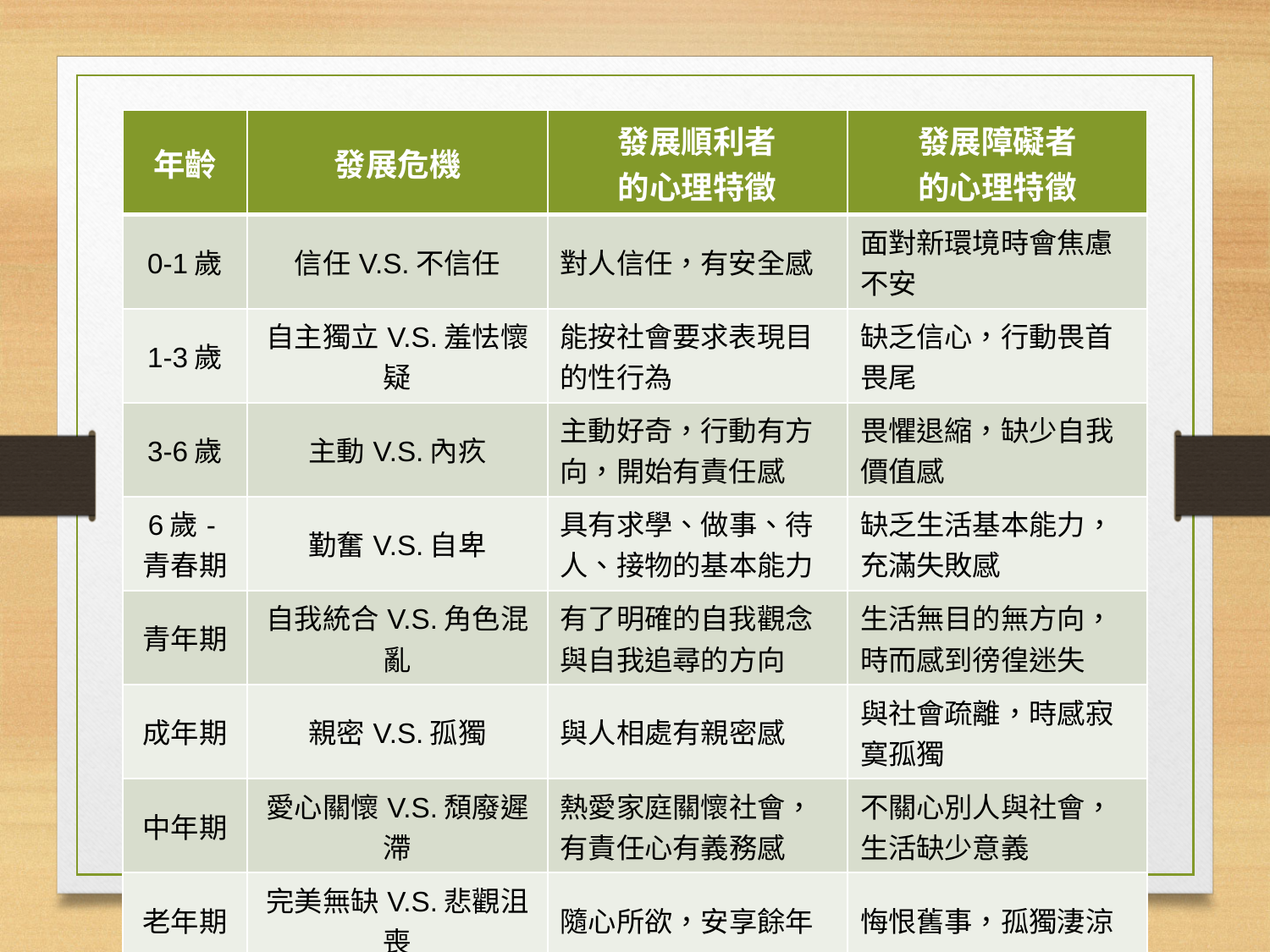

#
| 年齡 | 發展危機 | 發展順利者 的心理特徵 | 發展障礙者 的心理特徵 |
| --- | --- | --- | --- |
| 0-1歲 | 信任V.S.不信任 | 對人信任，有安全感 | 面對新環境時會焦慮不安 |
| 1-3歲 | 自主獨立V.S.羞怯懷疑 | 能按社會要求表現目的性行為 | 缺乏信心，行動畏首畏尾 |
| 3-6歲 | 主動V.S.內疚 | 主動好奇，行動有方向，開始有責任感 | 畏懼退縮，缺少自我價值感 |
| 6歲-青春期 | 勤奮V.S.自卑 | 具有求學、做事、待人、接物的基本能力 | 缺乏生活基本能力，充滿失敗感 |
| 青年期 | 自我統合V.S.角色混亂 | 有了明確的自我觀念與自我追尋的方向 | 生活無目的無方向，時而感到徬徨迷失 |
| 成年期 | 親密V.S.孤獨 | 與人相處有親密感 | 與社會疏離，時感寂寞孤獨 |
| 中年期 | 愛心關懷V.S.頹廢遲滯 | 熱愛家庭關懷社會，有責任心有義務感 | 不關心別人與社會，生活缺少意義 |
| 老年期 | 完美無缺V.S.悲觀沮喪 | 隨心所欲，安享餘年 | 悔恨舊事，孤獨淒涼 |